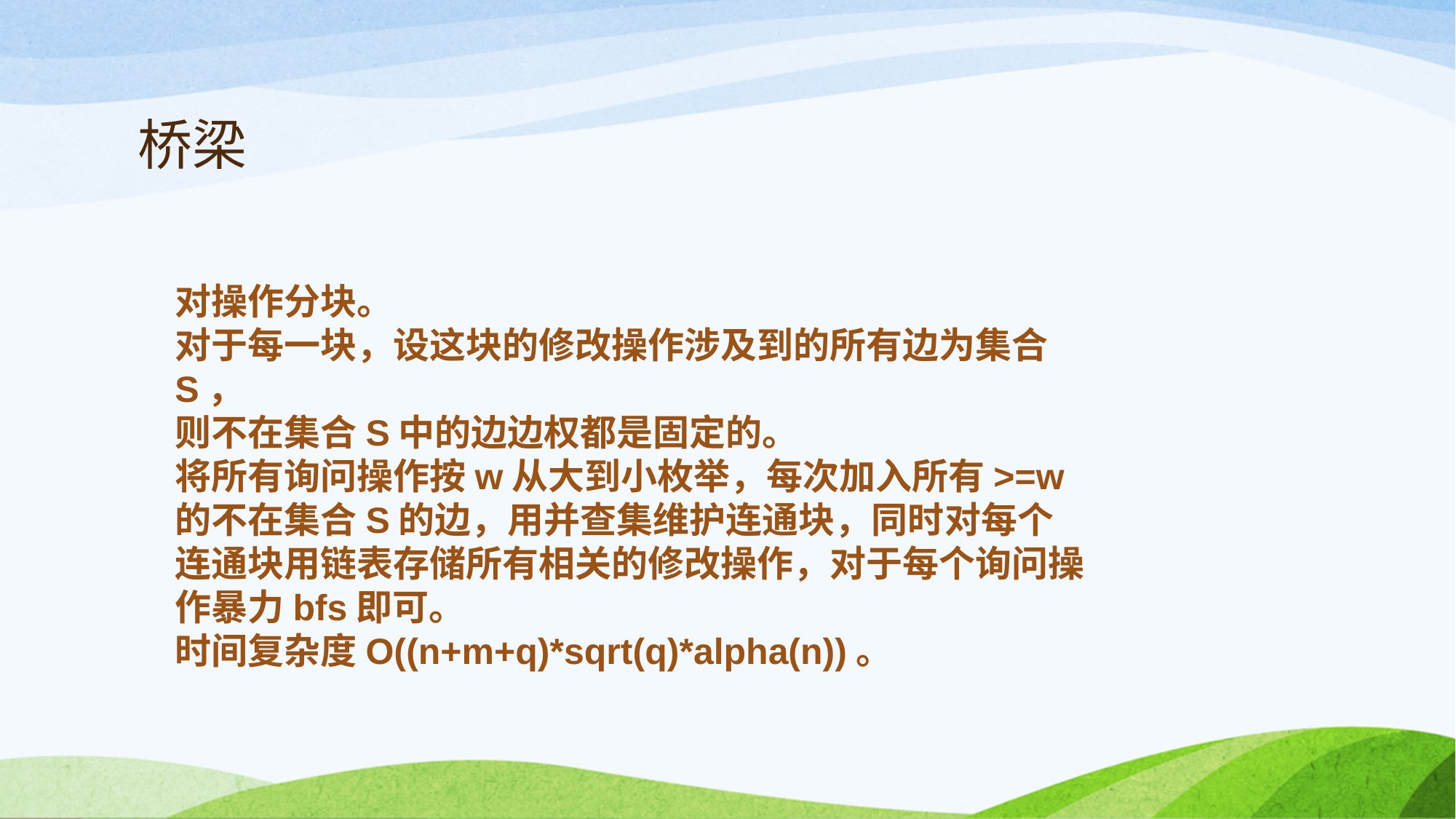

# 桥梁
对操作分块。
对于每一块，设这块的修改操作涉及到的所有边为集合S，
则不在集合S中的边边权都是固定的。
将所有询问操作按w从大到小枚举，每次加入所有>=w的不在集合S的边，用并查集维护连通块，同时对每个连通块用链表存储所有相关的修改操作，对于每个询问操作暴力bfs即可。
时间复杂度O((n+m+q)*sqrt(q)*alpha(n))。